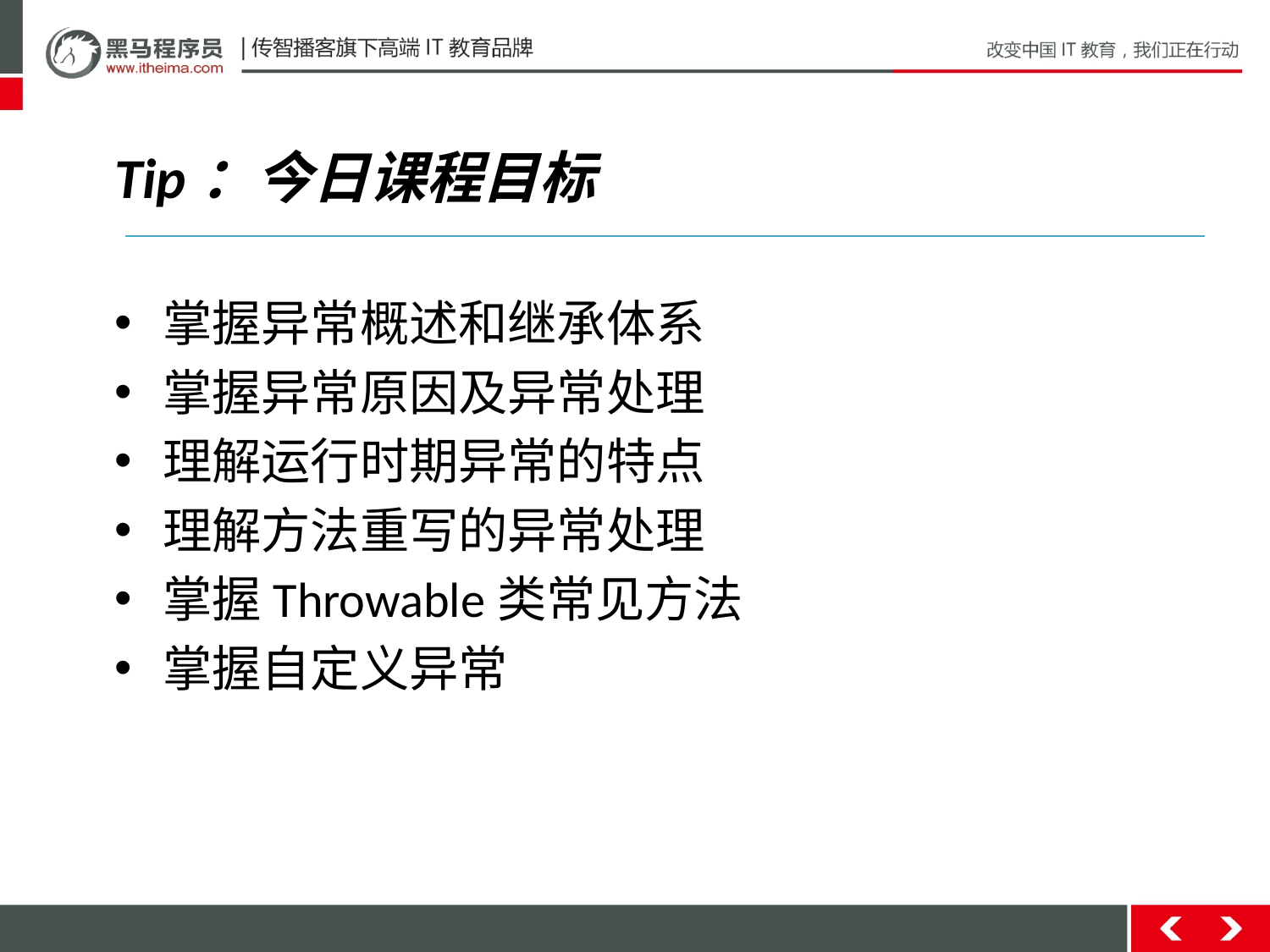

Tip：今日课程目标
掌握异常概述和继承体系
掌握异常原因及异常处理
理解运行时期异常的特点
理解方法重写的异常处理
掌握Throwable类常见方法
掌握自定义异常